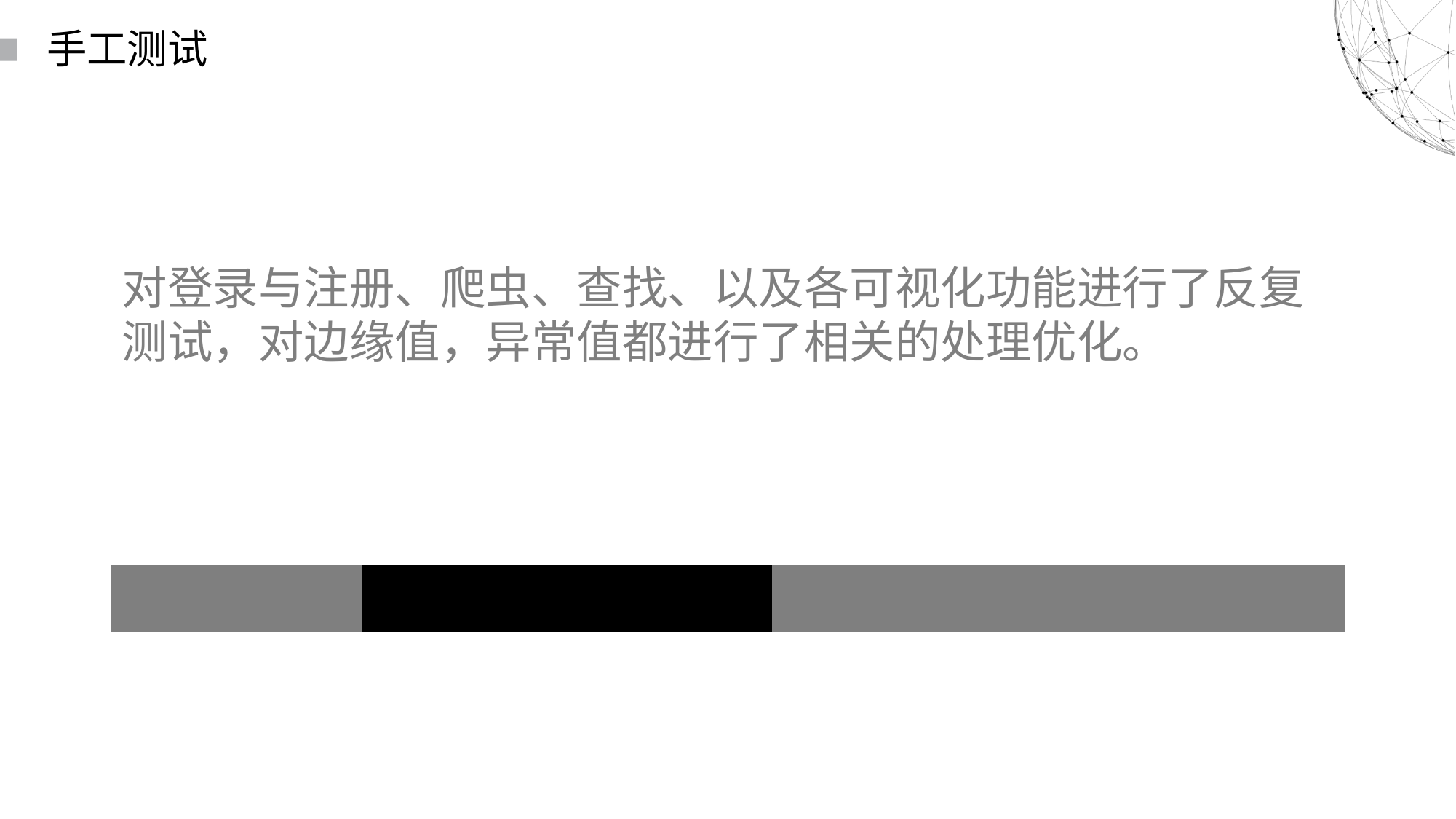

手工测试

对登录与注册、爬虫、查找、以及各可视化功能进行了反复测试，对边缘值，异常值都进行了相关的处理优化。